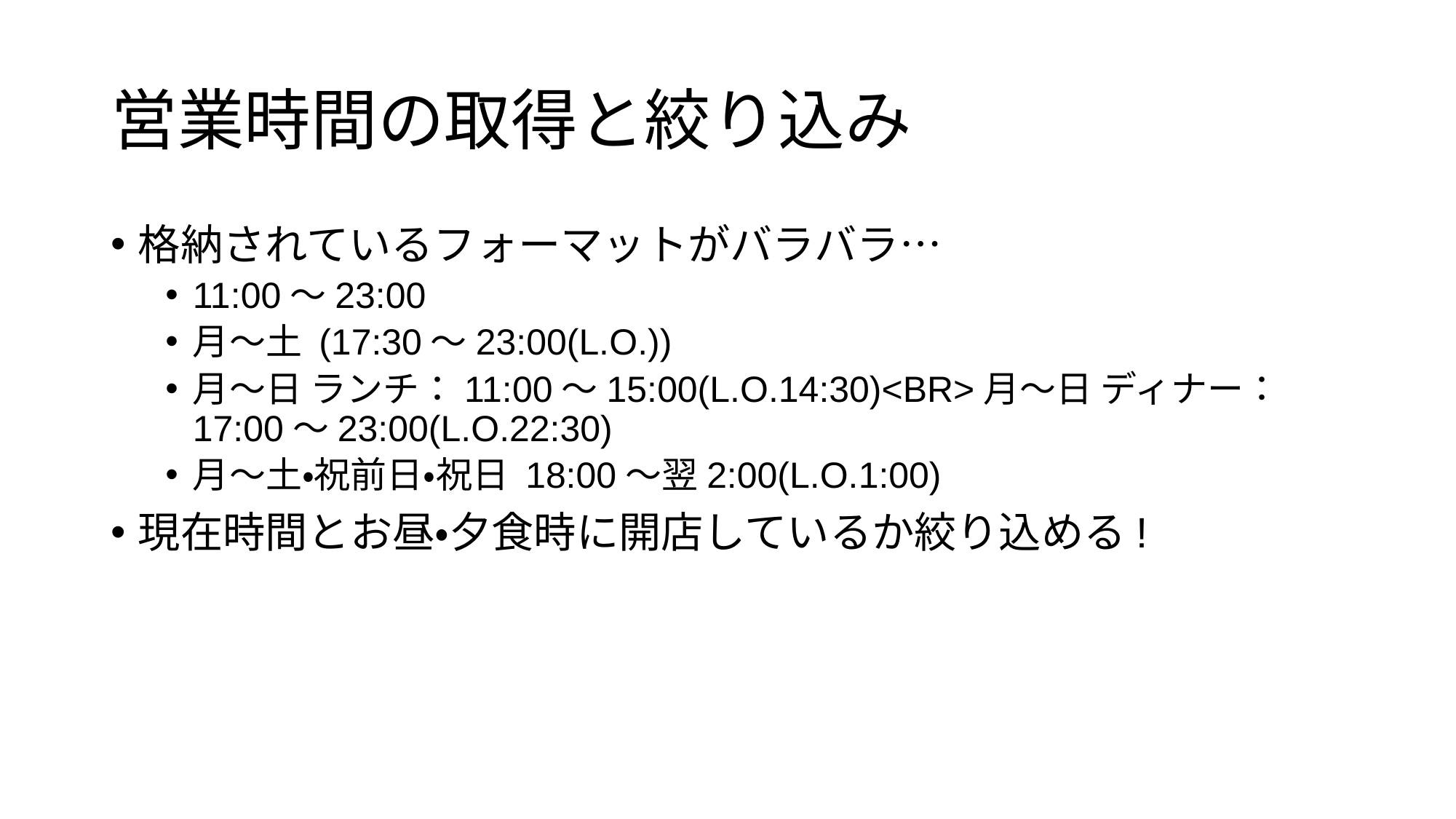

# 営業時間の取得と絞り込み
格納されているフォーマットがバラバラ…
11:00～23:00
月～土 (17:30～23:00(L.O.))
月～日 ランチ：11:00～15:00(L.O.14:30)<BR>月～日 ディナー：17:00～23:00(L.O.22:30)
月～土・祝前日・祝日 18:00～翌2:00(L.O.1:00)
現在時間とお昼・夕食時に開店しているか絞り込める!